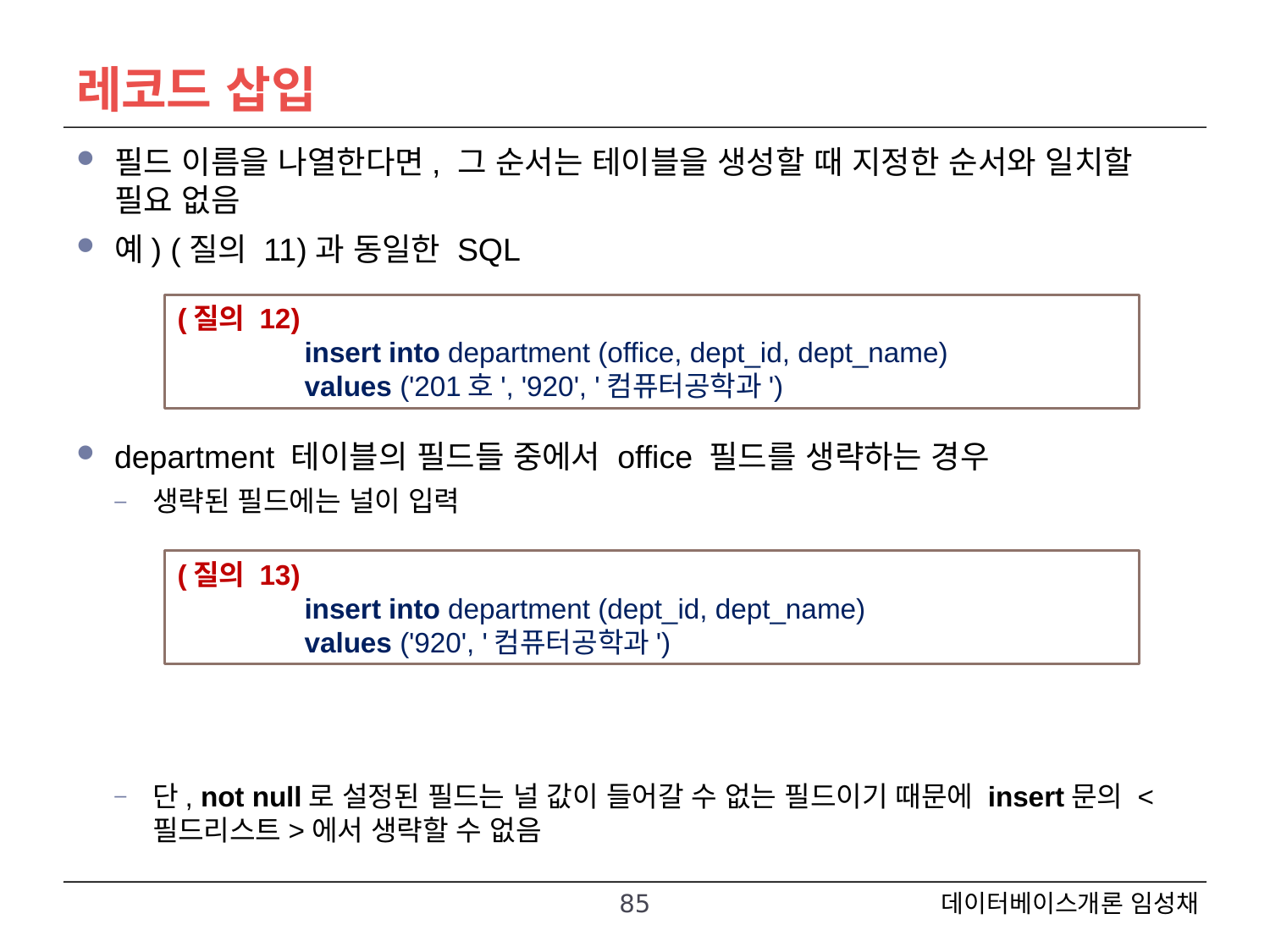

# 레코드 삽입
필드 이름을 나열한다면, 그 순서는 테이블을 생성할 때 지정한 순서와 일치할 필요 없음
예) (질의 11)과 동일한 SQL

department 테이블의 필드들 중에서 office 필드를 생략하는 경우
생략된 필드에는 널이 입력

단, not null로 설정된 필드는 널 값이 들어갈 수 없는 필드이기 때문에 insert문의 <필드리스트>에서 생략할 수 없음
(질의 12)
	insert into department (office, dept_id, dept_name)
	values ('201호', '920', '컴퓨터공학과')
(질의 13)
	insert into department (dept_id, dept_name)
	values ('920', '컴퓨터공학과')
85
데이터베이스개론 임성채